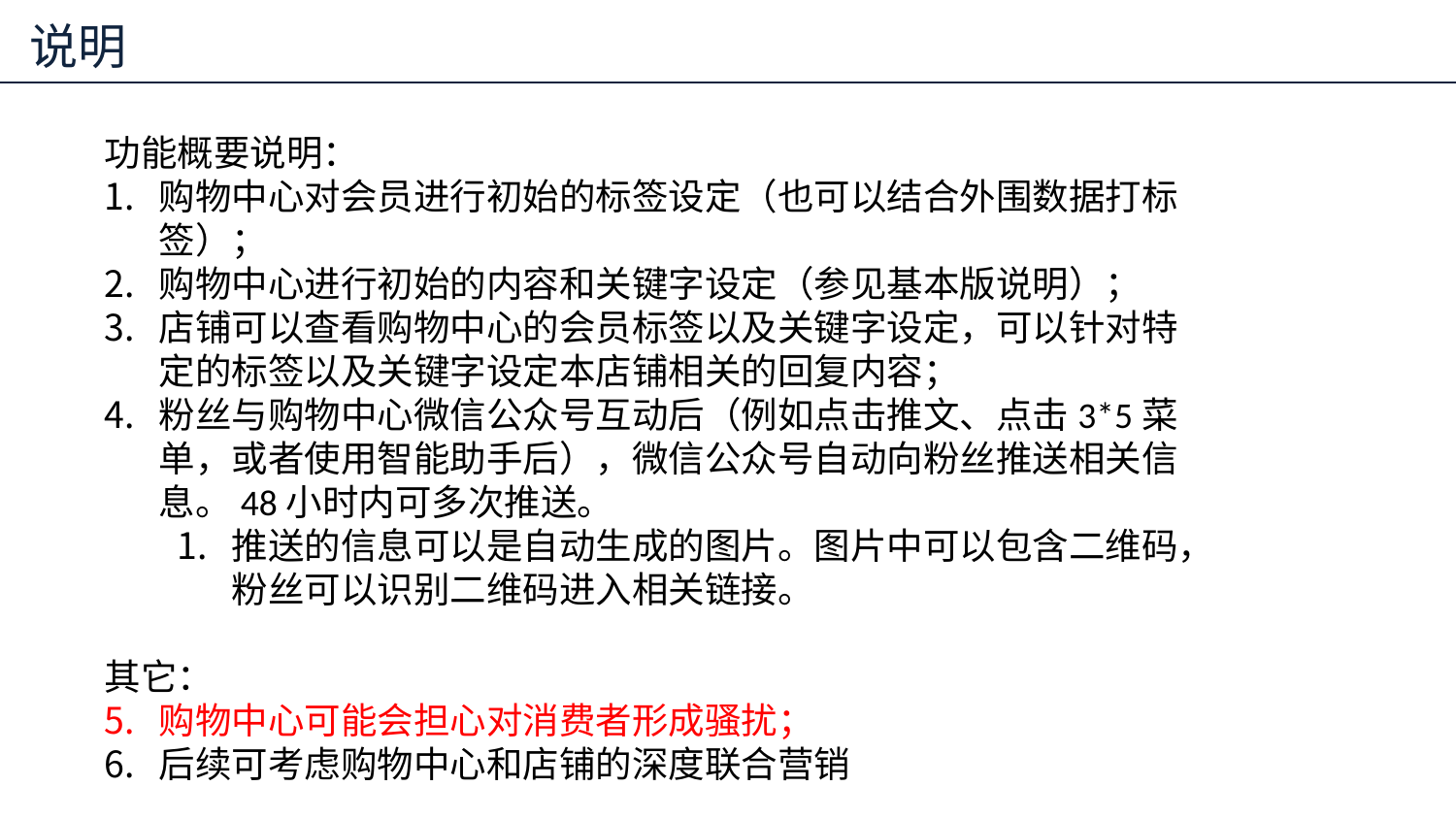

说明
功能概要说明：
购物中心对会员进行初始的标签设定（也可以结合外围数据打标签）；
购物中心进行初始的内容和关键字设定（参见基本版说明）；
店铺可以查看购物中心的会员标签以及关键字设定，可以针对特定的标签以及关键字设定本店铺相关的回复内容；
粉丝与购物中心微信公众号互动后（例如点击推文、点击3*5菜单，或者使用智能助手后），微信公众号自动向粉丝推送相关信息。48小时内可多次推送。
推送的信息可以是自动生成的图片。图片中可以包含二维码，粉丝可以识别二维码进入相关链接。

其它：
购物中心可能会担心对消费者形成骚扰；
后续可考虑购物中心和店铺的深度联合营销